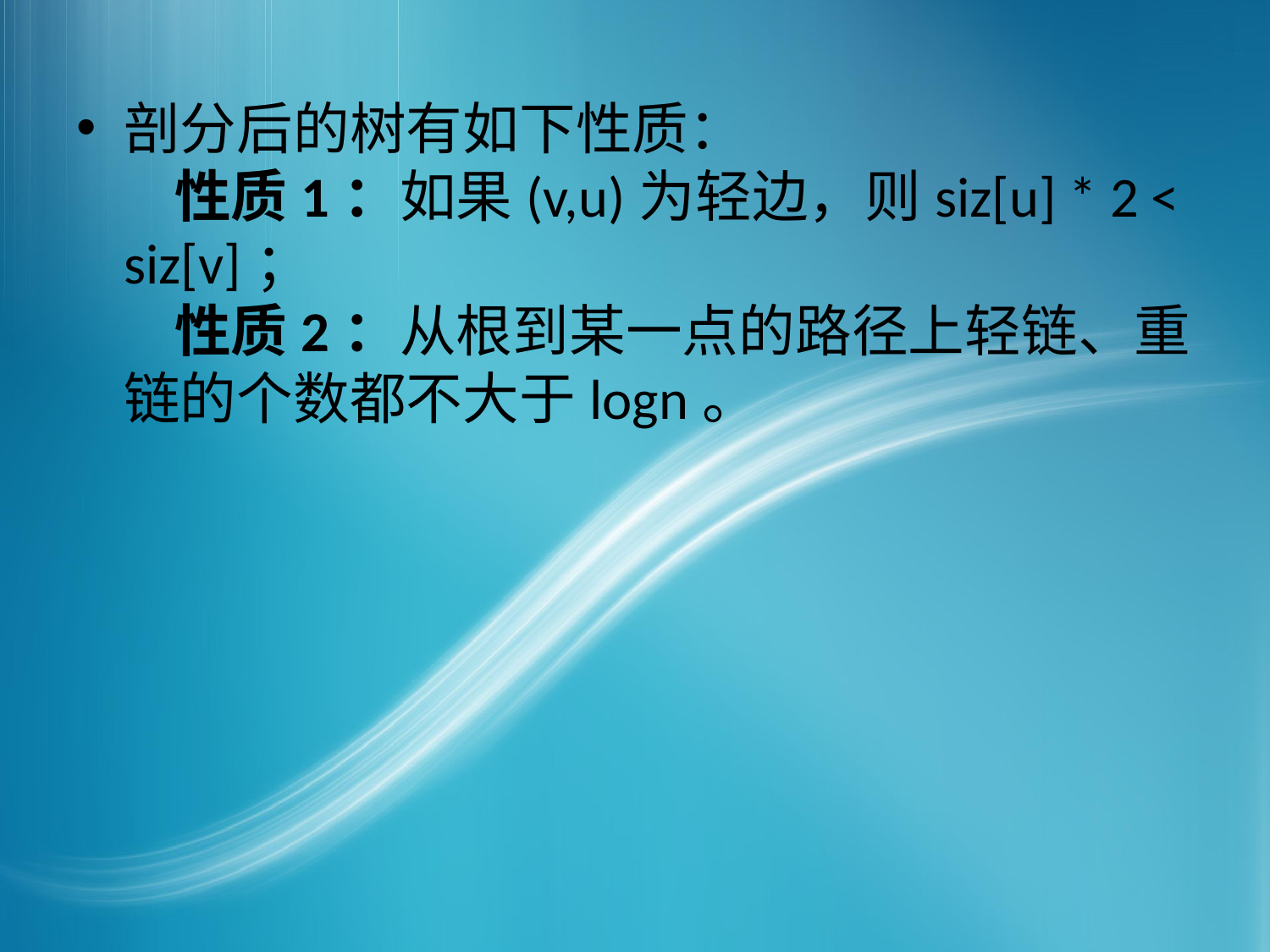

剖分后的树有如下性质：
    性质1：如果(v,u)为轻边，则siz[u] * 2 < siz[v]；
    性质2：从根到某一点的路径上轻链、重链的个数都不大于logn。